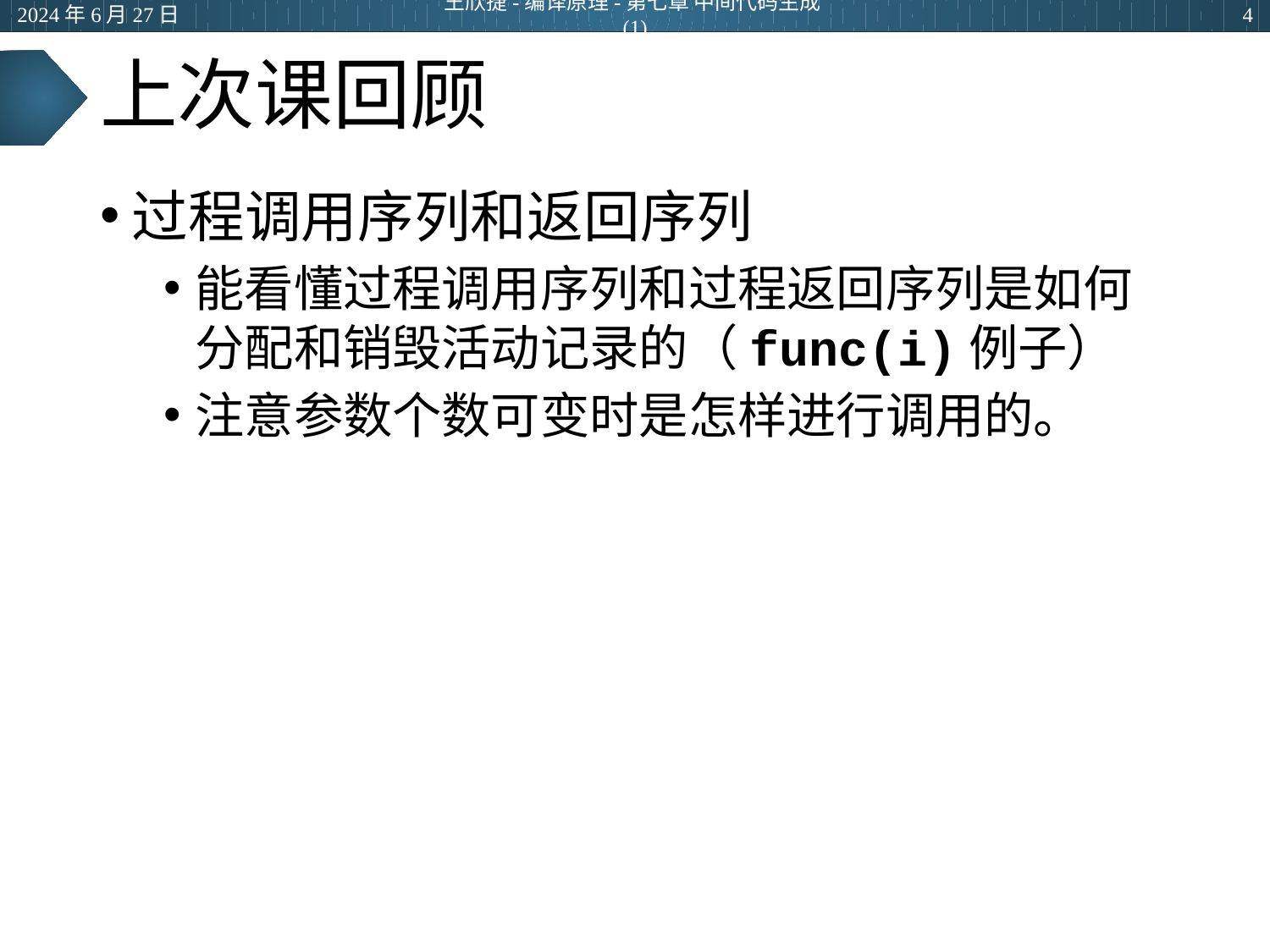

2024年6月27日
王欣捷-编译原理-第七章 中间代码生成(1)
4
# 上次课回顾
过程调用序列和返回序列
能看懂过程调用序列和过程返回序列是如何分配和销毁活动记录的（func(i)例子）
注意参数个数可变时是怎样进行调用的。